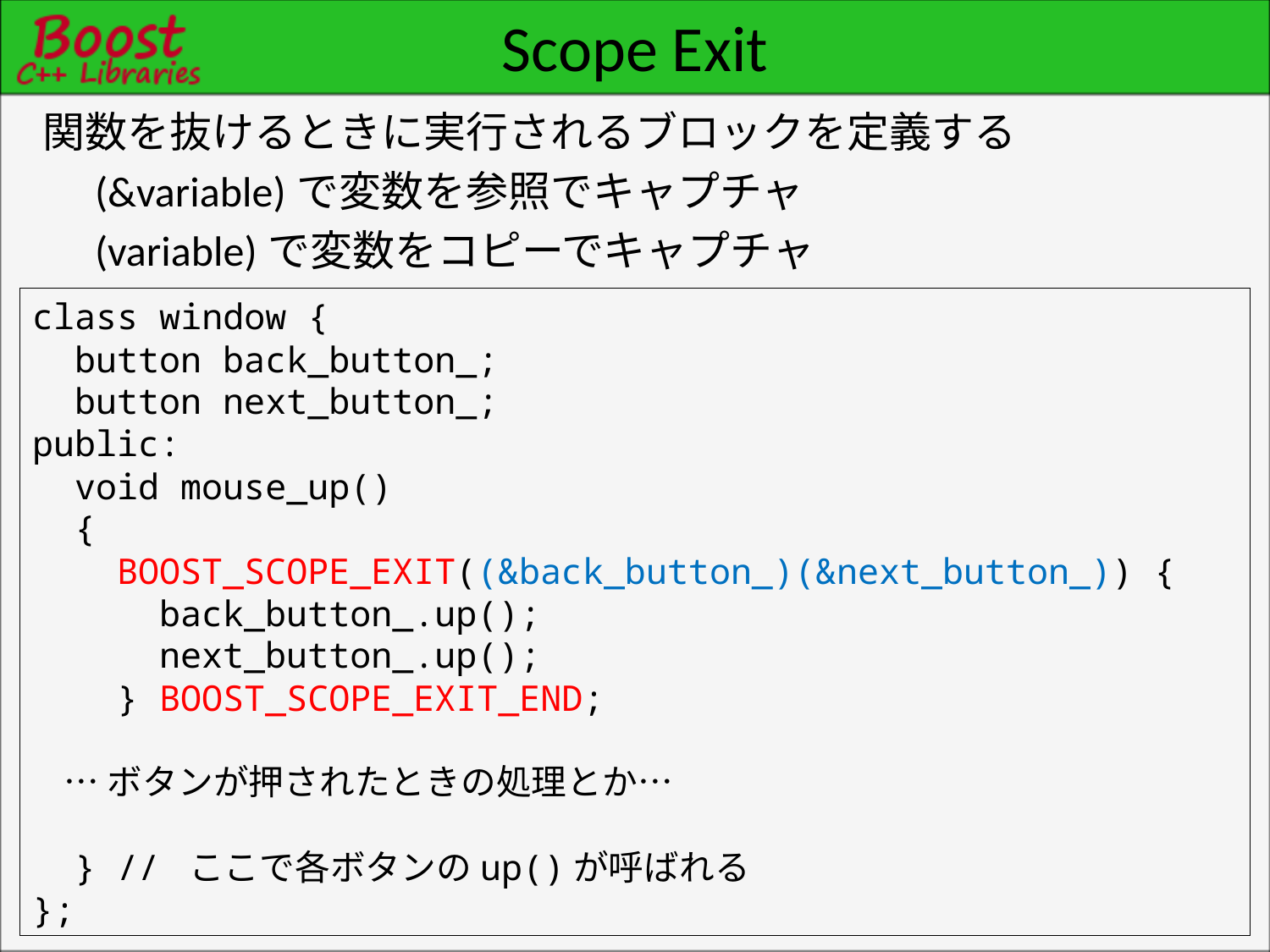

# Scope Exit
関数を抜けるときに実行されるブロックを定義する
　(&variable)で変数を参照でキャプチャ
　(variable)で変数をコピーでキャプチャ
class window {
  button back_button_;
  button next_button_;
public:
  void mouse_up()
  {
    BOOST_SCOPE_EXIT((&back_button_)(&next_button_)) {
      back_button_.up();
      next_button_.up();
    } BOOST_SCOPE_EXIT_END;

    …ボタンが押されたときの処理とか…

  } // ここで各ボタンのup()が呼ばれる
};